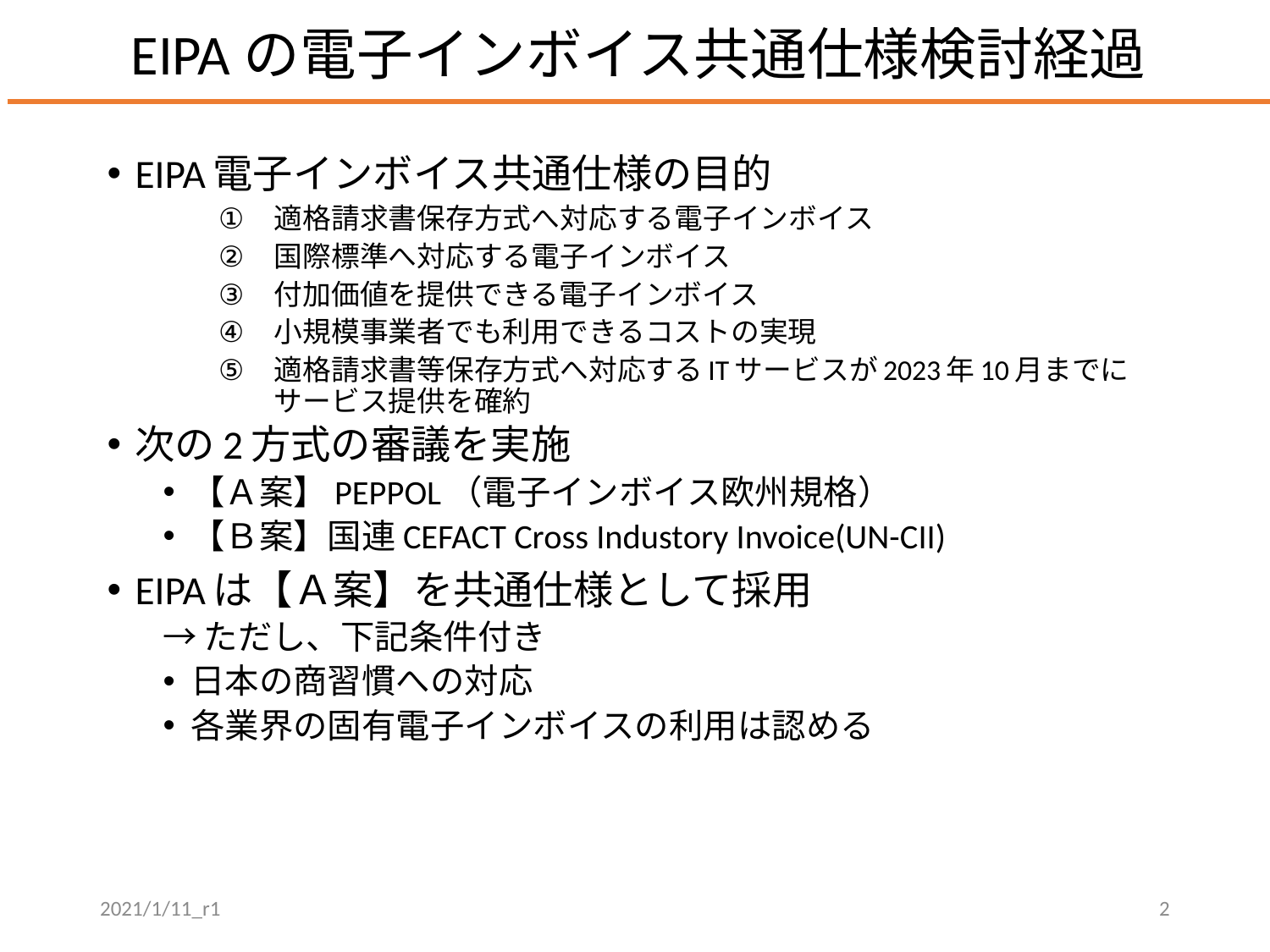

# EIPAの電子インボイス共通仕様検討経過
EIPA電子インボイス共通仕様の目的
適格請求書保存方式へ対応する電子インボイス
国際標準へ対応する電子インボイス
付加価値を提供できる電子インボイス
小規模事業者でも利用できるコストの実現
適格請求書等保存方式へ対応するITサービスが2023年10月までにサービス提供を確約
次の2方式の審議を実施
【Ａ案】PEPPOL（電子インボイス欧州規格）
【Ｂ案】国連CEFACT Cross Industory Invoice(UN-CII)
EIPAは【Ａ案】を共通仕様として採用
→ただし、下記条件付き
日本の商習慣への対応
各業界の固有電子インボイスの利用は認める

2021/1/11_r1
2